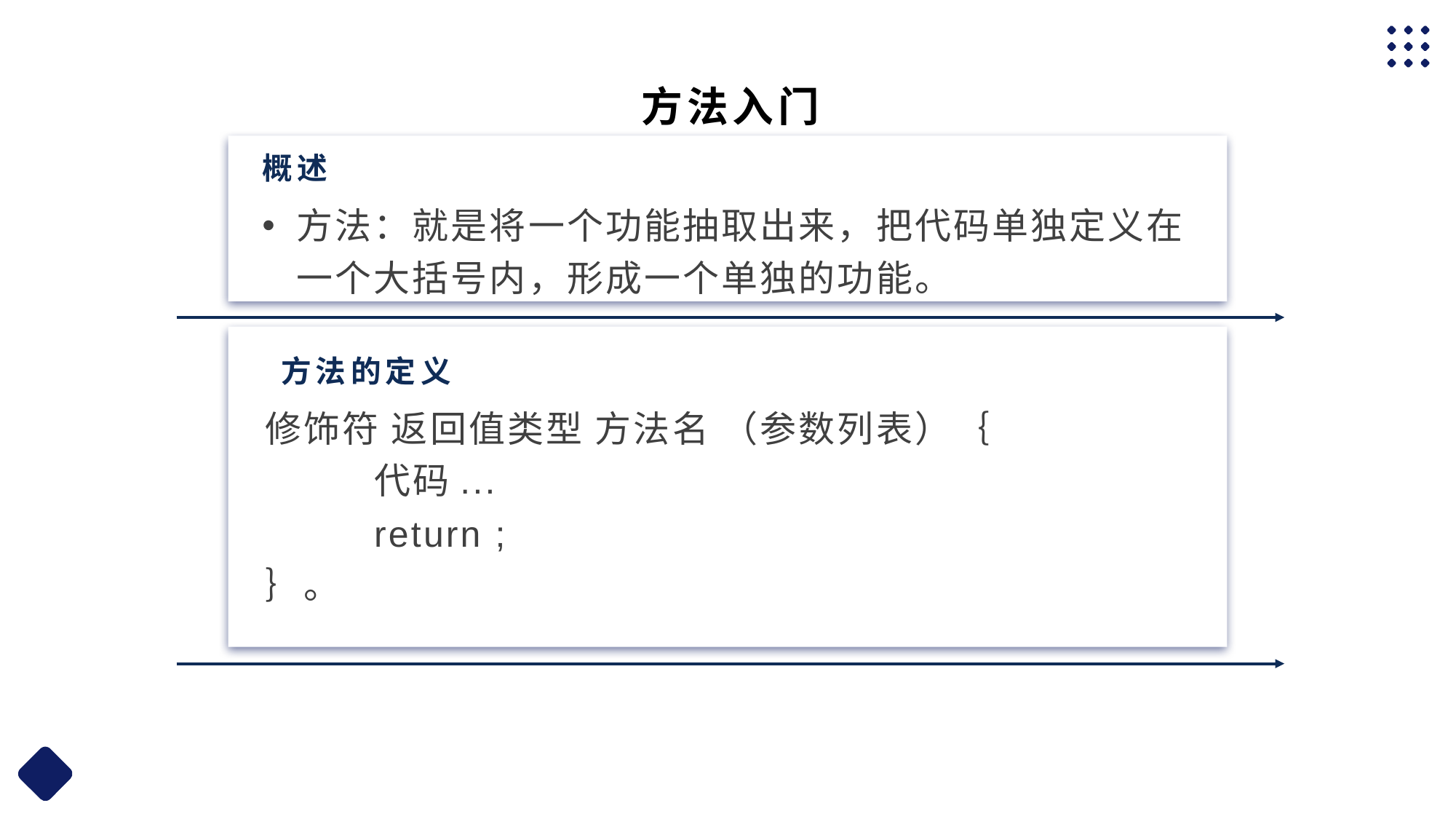

方法入门

概述
方法：就是将一个功能抽取出来，把代码单独定义在一个大括号内，形成一个单独的功能。

 方法的定义
修饰符 返回值类型 方法名 （参数列表）｛
	代码...
	return ;
｝。